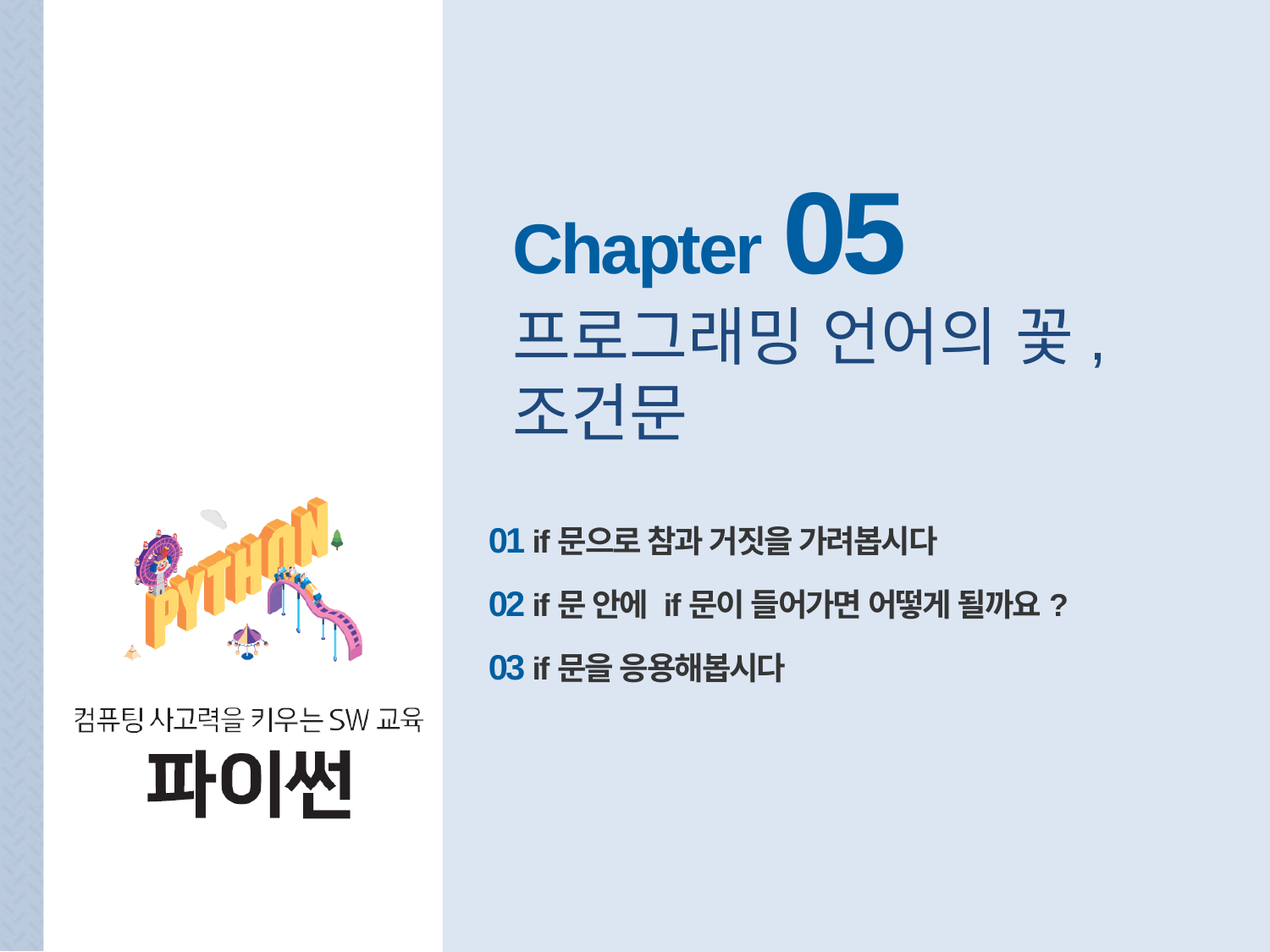

Chapter 05
프로그래밍 언어의 꽃,
조건문
01 if문으로 참과 거짓을 가려봅시다
02 if문 안에 if문이 들어가면 어떻게 될까요?
03 if문을 응용해봅시다